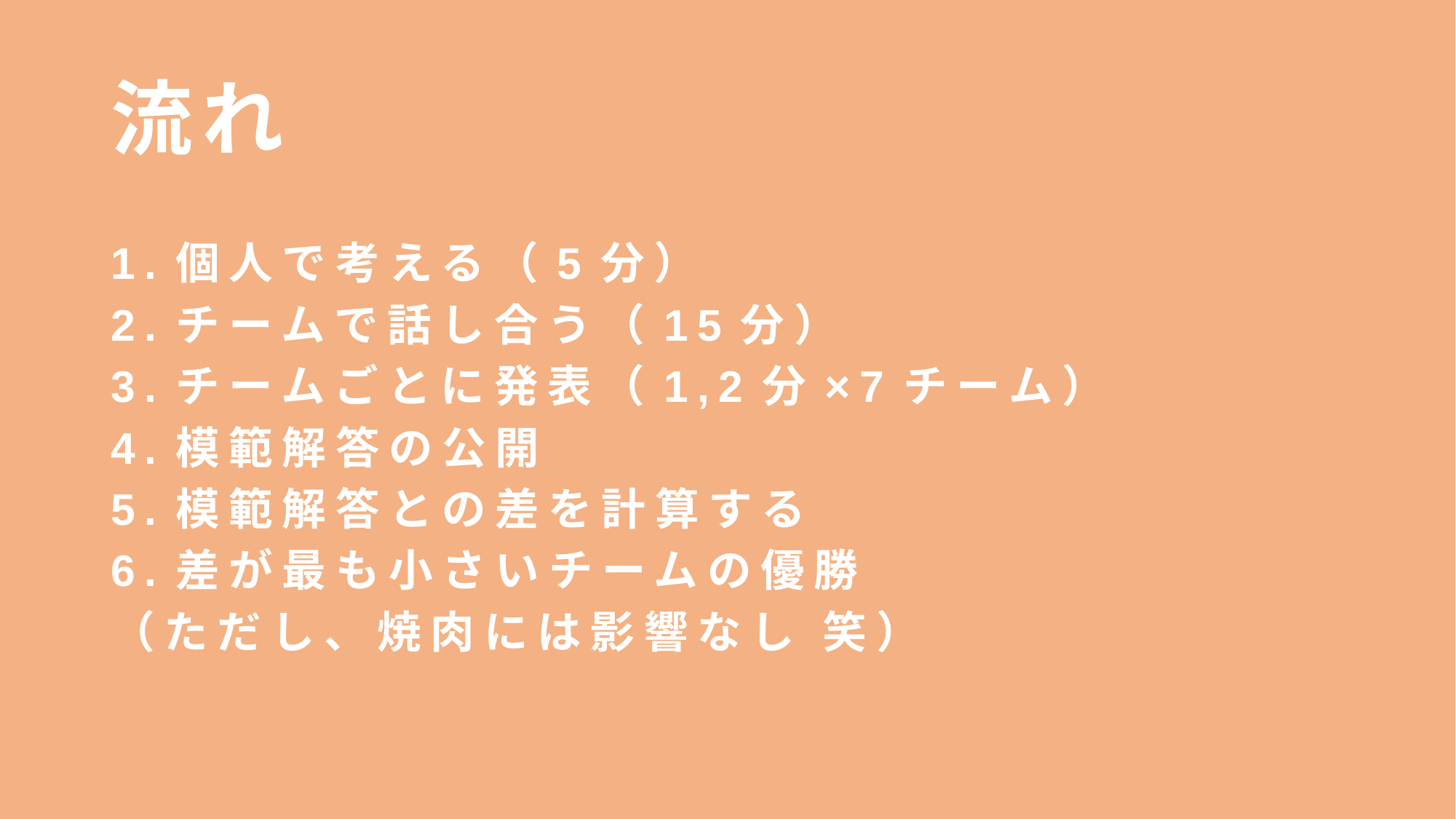

# 流れ
1.個人で考える（5分）
2.チームで話し合う（15分）
3.チームごとに発表（1,2分×7チーム）
4.模範解答の公開
5.模範解答との差を計算する
6.差が最も小さいチームの優勝
（ただし、焼肉には影響なし 笑）